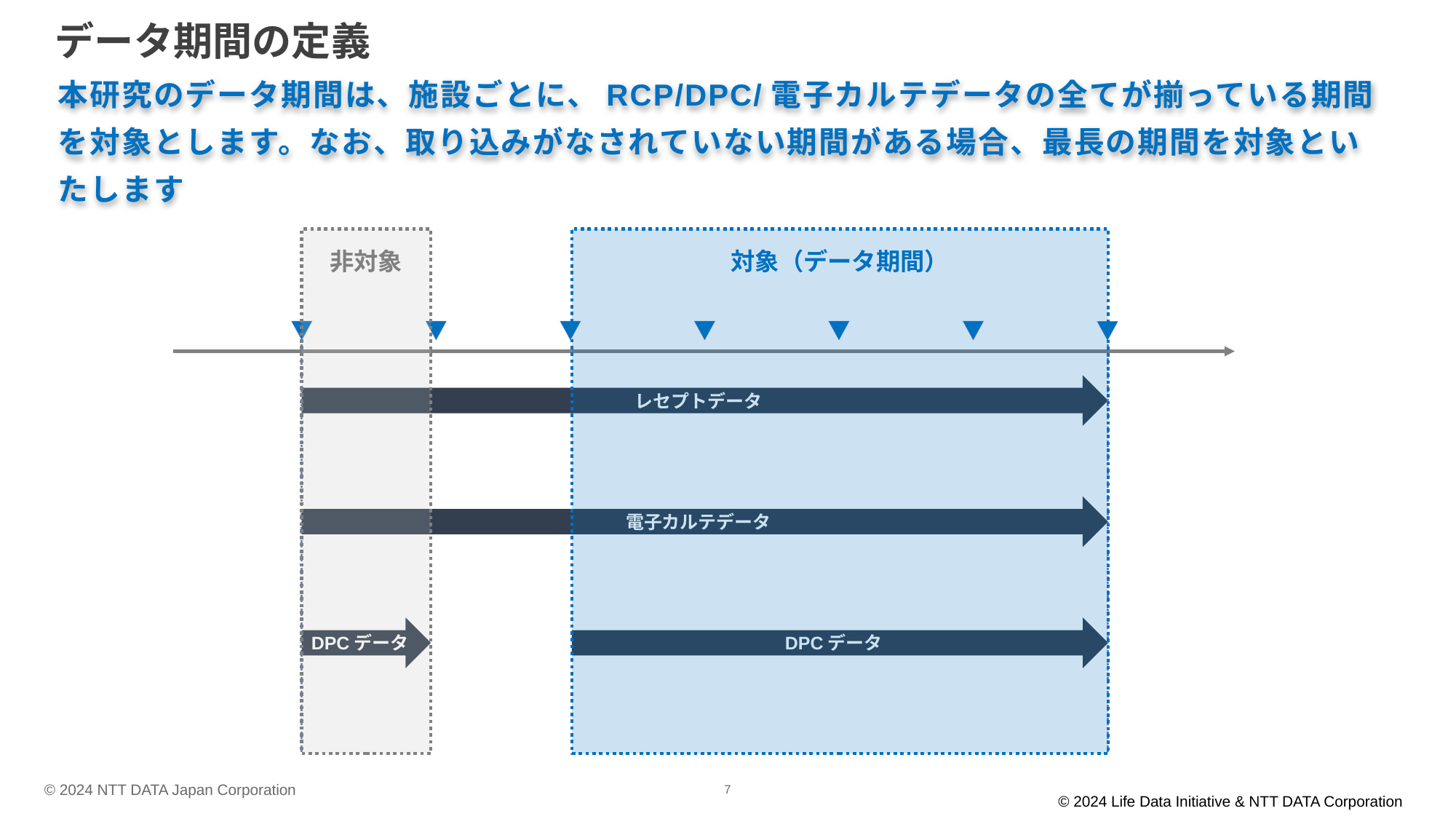

データ期間の定義
本研究のデータ期間は、施設ごとに、RCP/DPC/電子カルテデータの全てが揃っている期間を対象とします。なお、取り込みがなされていない期間がある場合、最長の期間を対象といたします
非対象
対象（データ期間）

レセプトデータ
電子カルテデータ
DPCデータ
DPCデータ